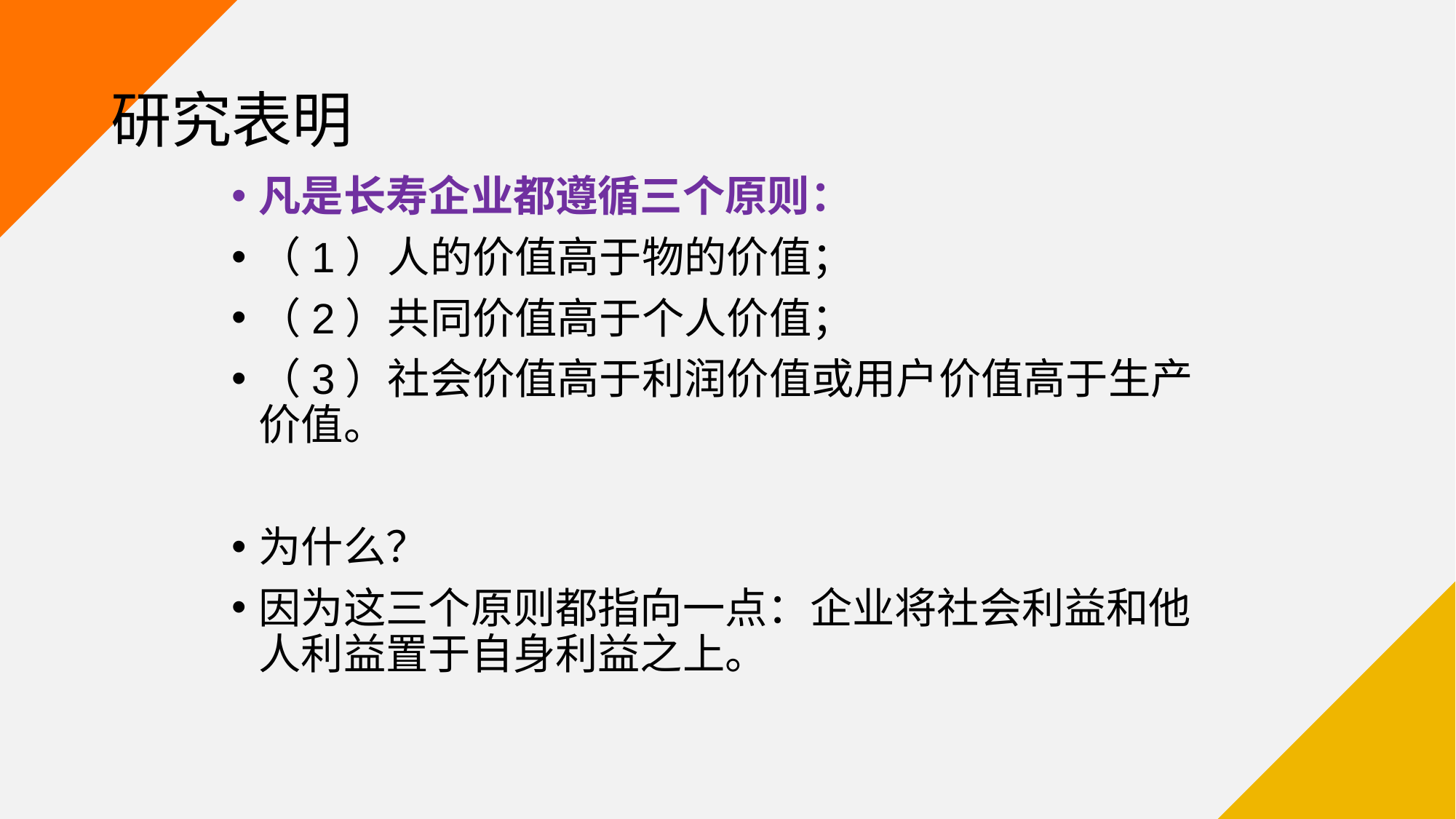

# 研究表明
凡是长寿企业都遵循三个原则：
（1）人的价值高于物的价值；
（2）共同价值高于个人价值；
（3）社会价值高于利润价值或用户价值高于生产价值。

为什么？
因为这三个原则都指向一点：企业将社会利益和他人利益置于自身利益之上。